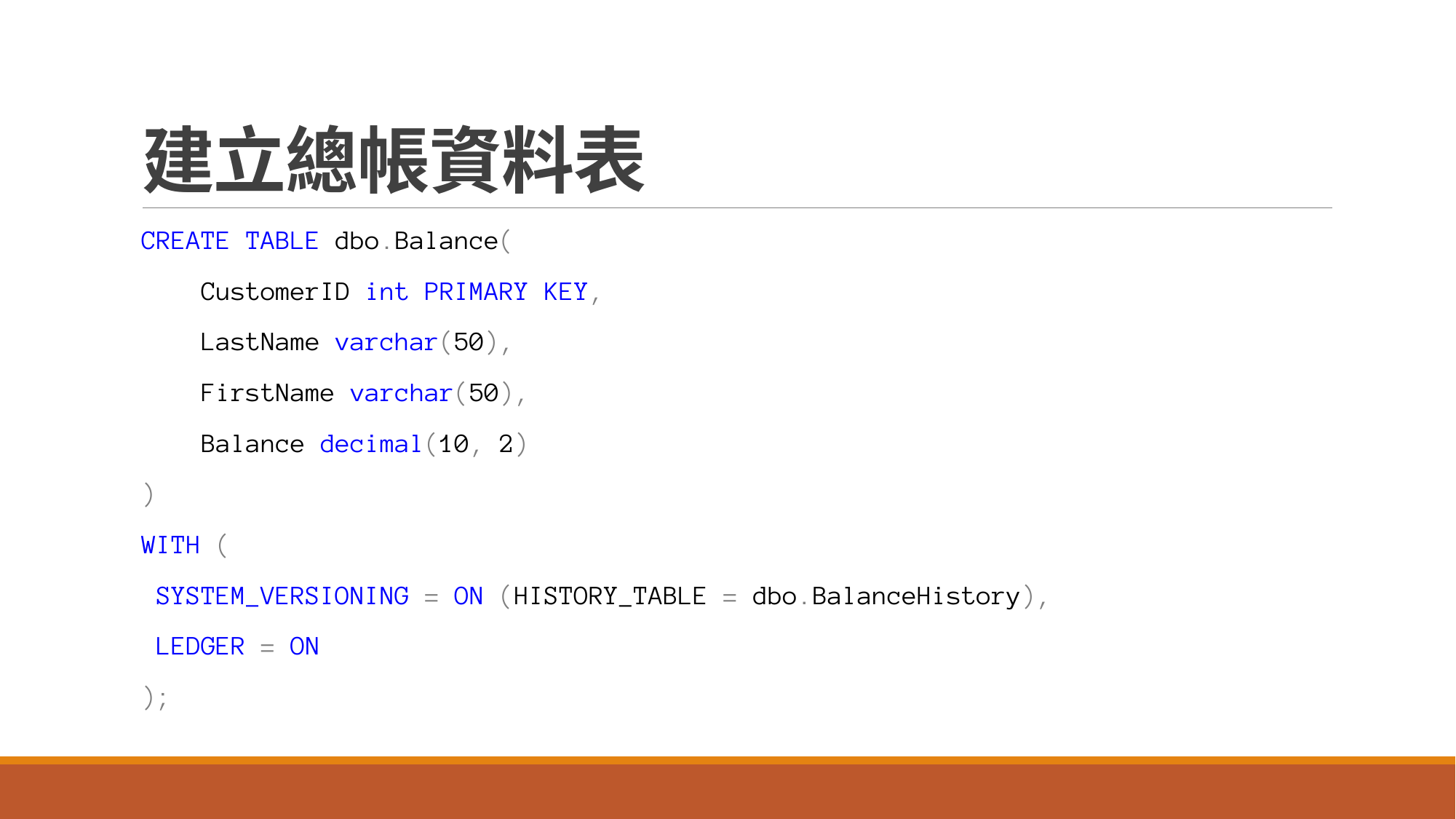

# 建立總帳資料表
CREATE TABLE dbo.Balance(
    CustomerID int PRIMARY KEY,
    LastName varchar(50),
    FirstName varchar(50),
    Balance decimal(10, 2)
)
WITH (
 SYSTEM_VERSIONING = ON (HISTORY_TABLE = dbo.BalanceHistory),
 LEDGER = ON
);